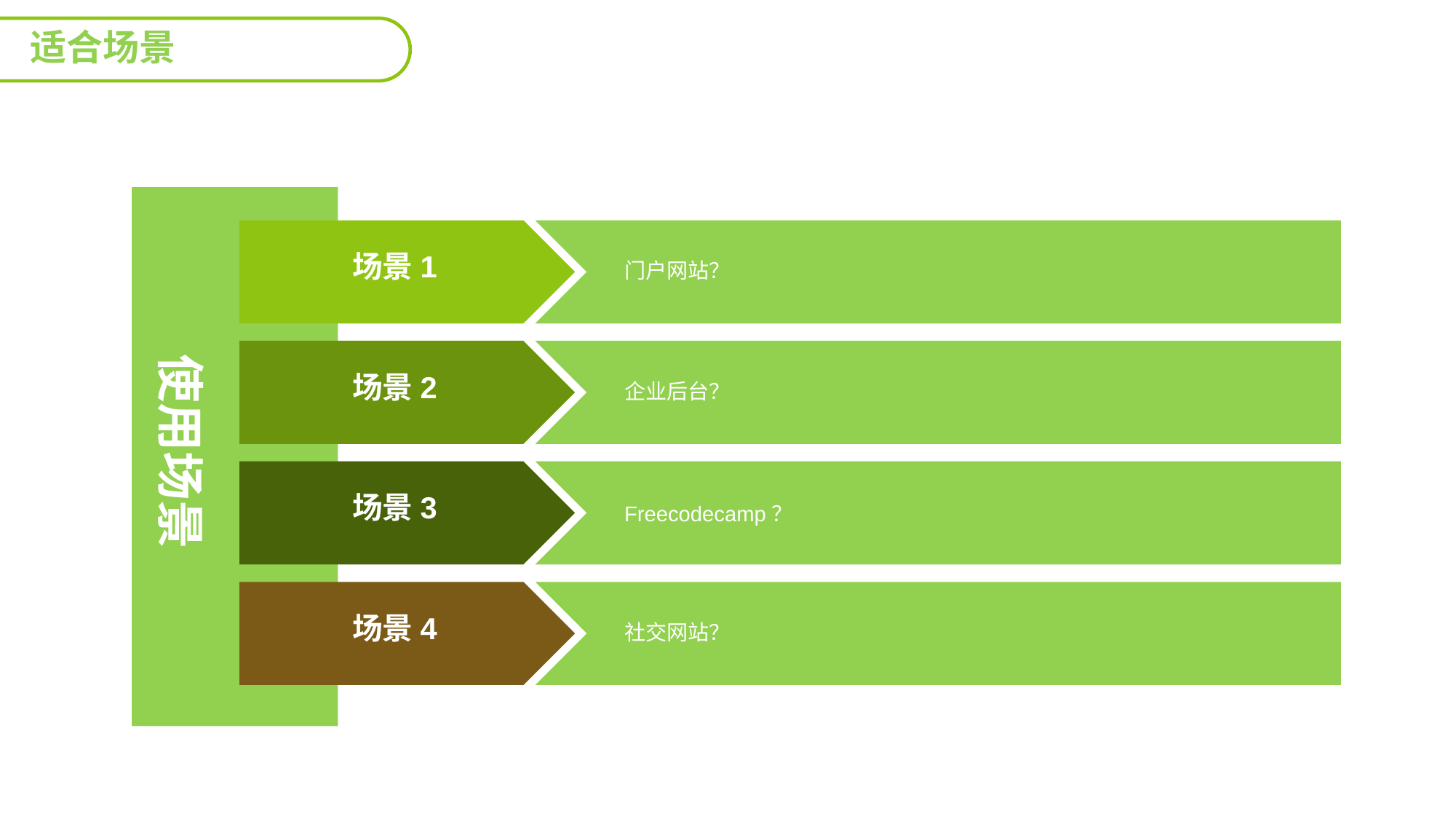

适合场景

门户网站？
场景1

使用场景
场景2
企业后台？

场景3
Freecodecamp？

场景4
社交网站？
延迟符